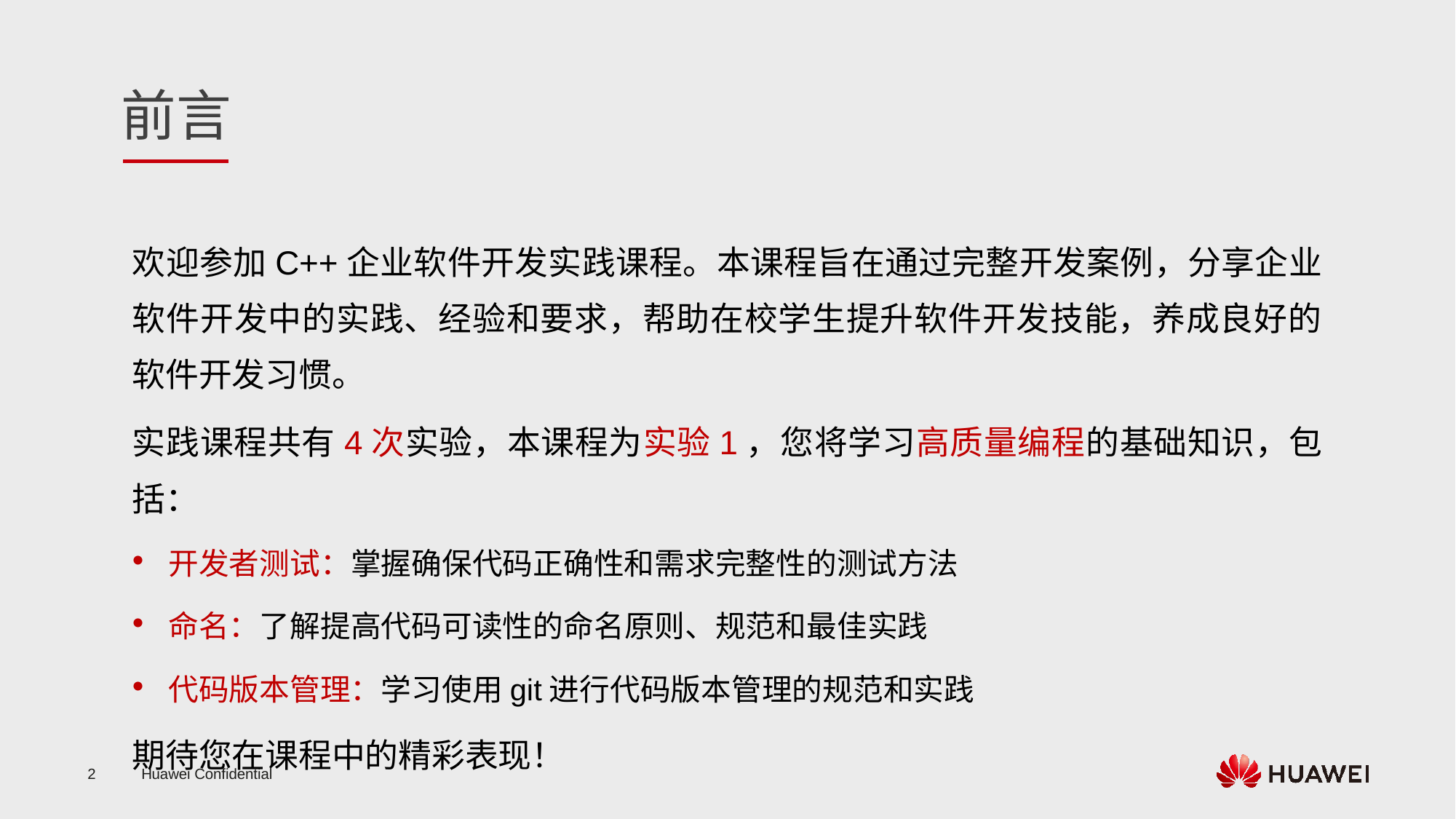

欢迎参加C++企业软件开发实践课程。本课程旨在通过完整开发案例，分享企业软件开发中的实践、经验和要求，帮助在校学生提升软件开发技能，养成良好的软件开发习惯。
实践课程共有4次实验，本课程为实验1，您将学习高质量编程的基础知识，包括：
开发者测试：掌握确保代码正确性和需求完整性的测试方法
命名：了解提高代码可读性的命名原则、规范和最佳实践
代码版本管理：学习使用git进行代码版本管理的规范和实践
期待您在课程中的精彩表现！